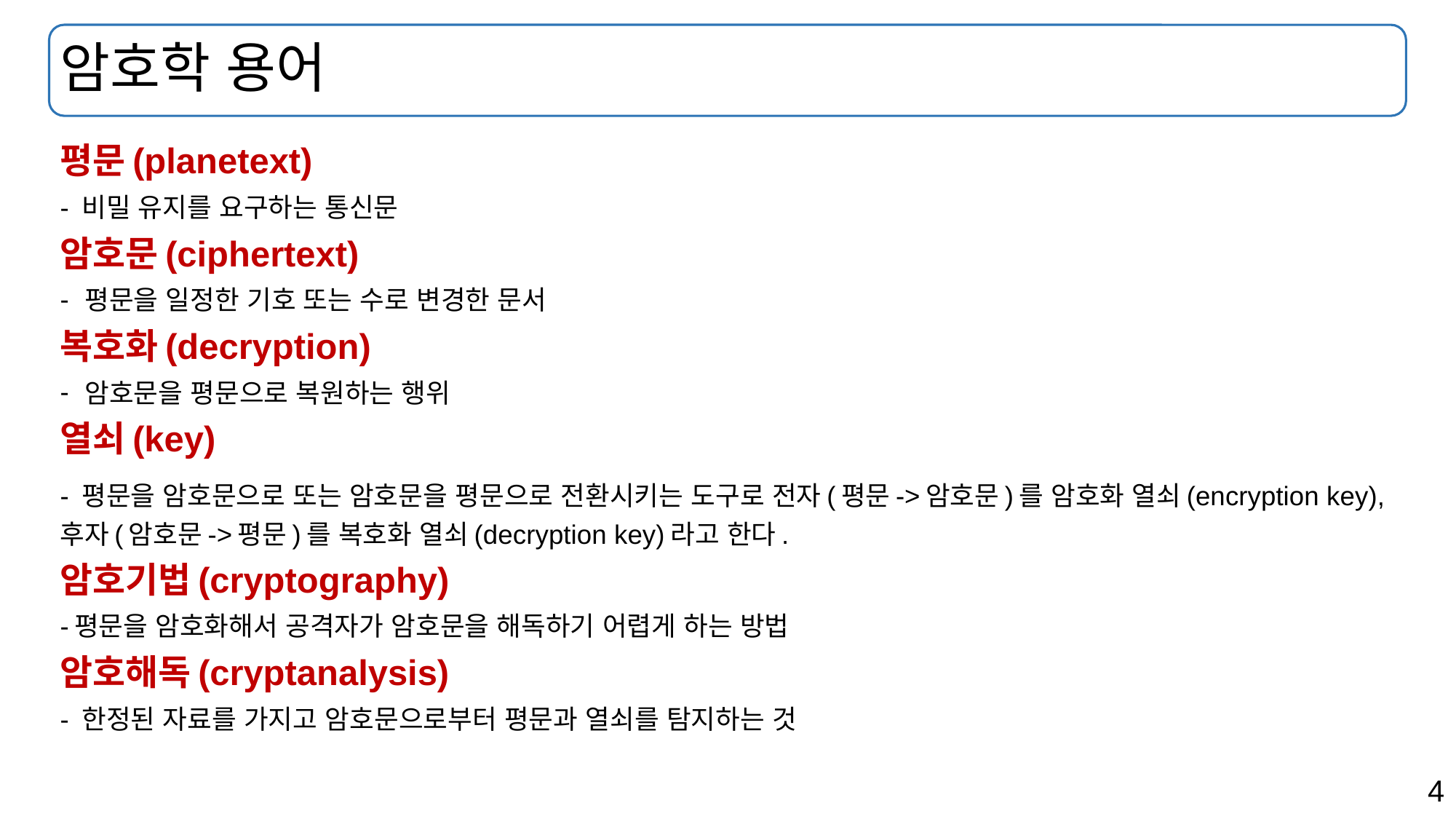

# 암호학 용어
평문(planetext)
- 비밀 유지를 요구하는 통신문
암호문(ciphertext)
평문을 일정한 기호 또는 수로 변경한 문서
복호화(decryption)
암호문을 평문으로 복원하는 행위
열쇠(key)
- 평문을 암호문으로 또는 암호문을 평문으로 전환시키는 도구로 전자(평문->암호문)를 암호화 열쇠(encryption key), 후자(암호문->평문)를 복호화 열쇠(decryption key)라고 한다.
암호기법(cryptography)
-평문을 암호화해서 공격자가 암호문을 해독하기 어렵게 하는 방법
암호해독(cryptanalysis)
- 한정된 자료를 가지고 암호문으로부터 평문과 열쇠를 탐지하는 것